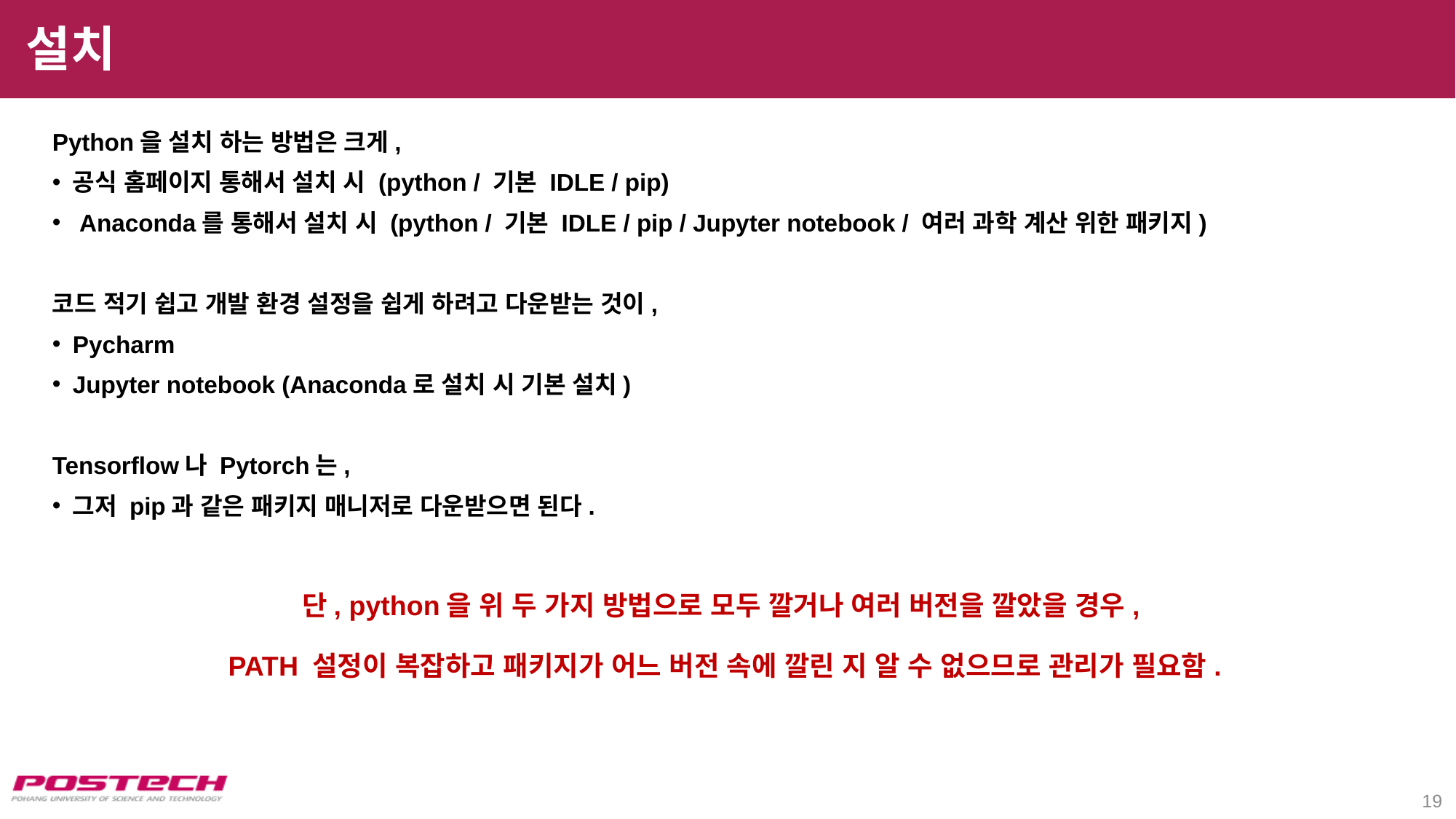

# 설치
Python을 설치 하는 방법은 크게,
공식 홈페이지 통해서 설치 시 (python / 기본 IDLE / pip)
 Anaconda를 통해서 설치 시 (python / 기본 IDLE / pip / Jupyter notebook / 여러 과학 계산 위한 패키지)

코드 적기 쉽고 개발 환경 설정을 쉽게 하려고 다운받는 것이,
Pycharm
Jupyter notebook (Anaconda로 설치 시 기본 설치)

Tensorflow나 Pytorch는,
그저 pip과 같은 패키지 매니저로 다운받으면 된다.

단, python을 위 두 가지 방법으로 모두 깔거나 여러 버전을 깔았을 경우,
PATH 설정이 복잡하고 패키지가 어느 버전 속에 깔린 지 알 수 없으므로 관리가 필요함.

19